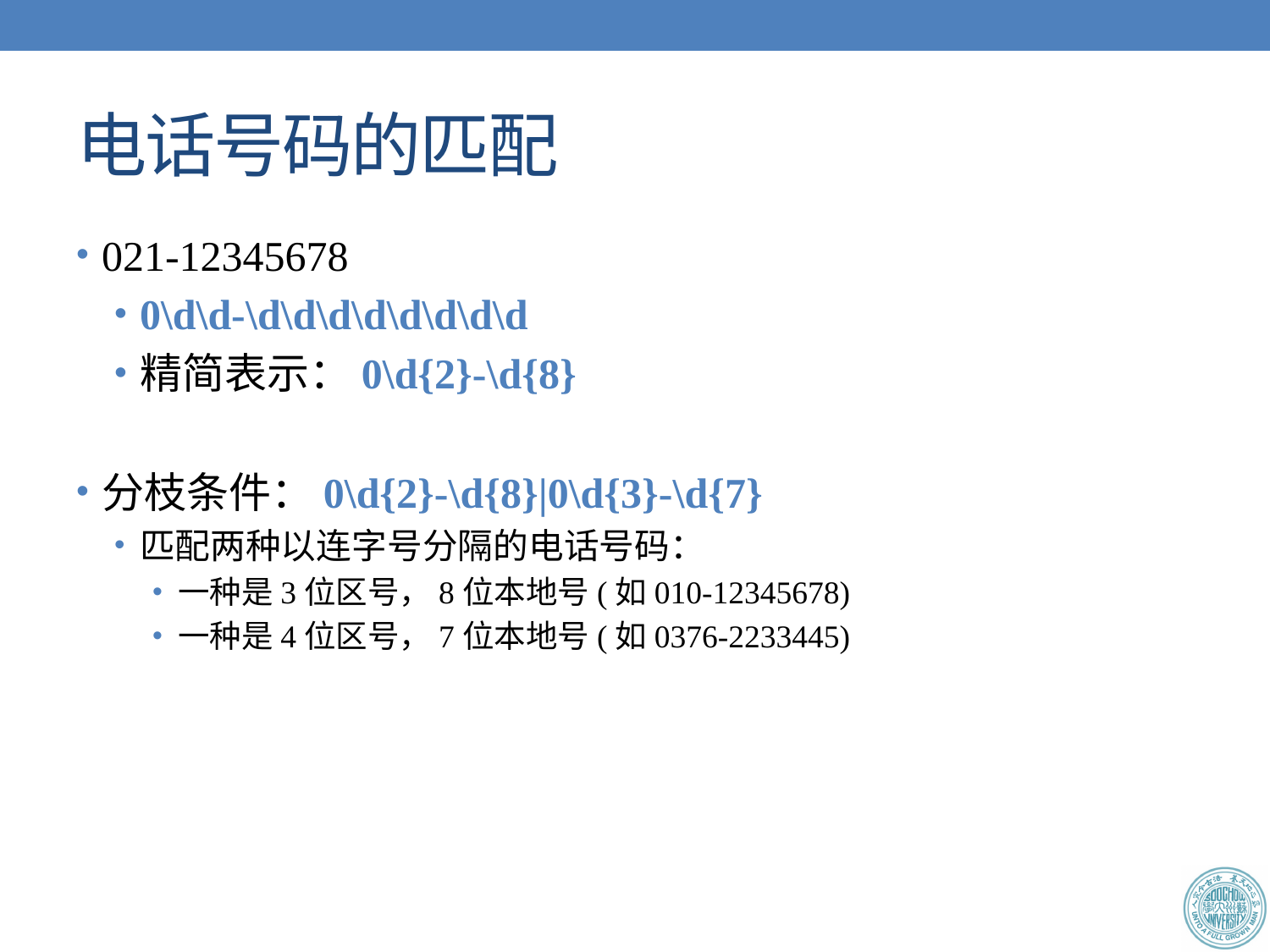

# 电话号码的匹配
021-12345678
0\d\d-\d\d\d\d\d\d\d\d
精简表示：0\d{2}-\d{8}

分枝条件：0\d{2}-\d{8}|0\d{3}-\d{7}
匹配两种以连字号分隔的电话号码：
一种是3位区号，8位本地号(如010-12345678)
一种是4位区号，7位本地号(如0376-2233445)